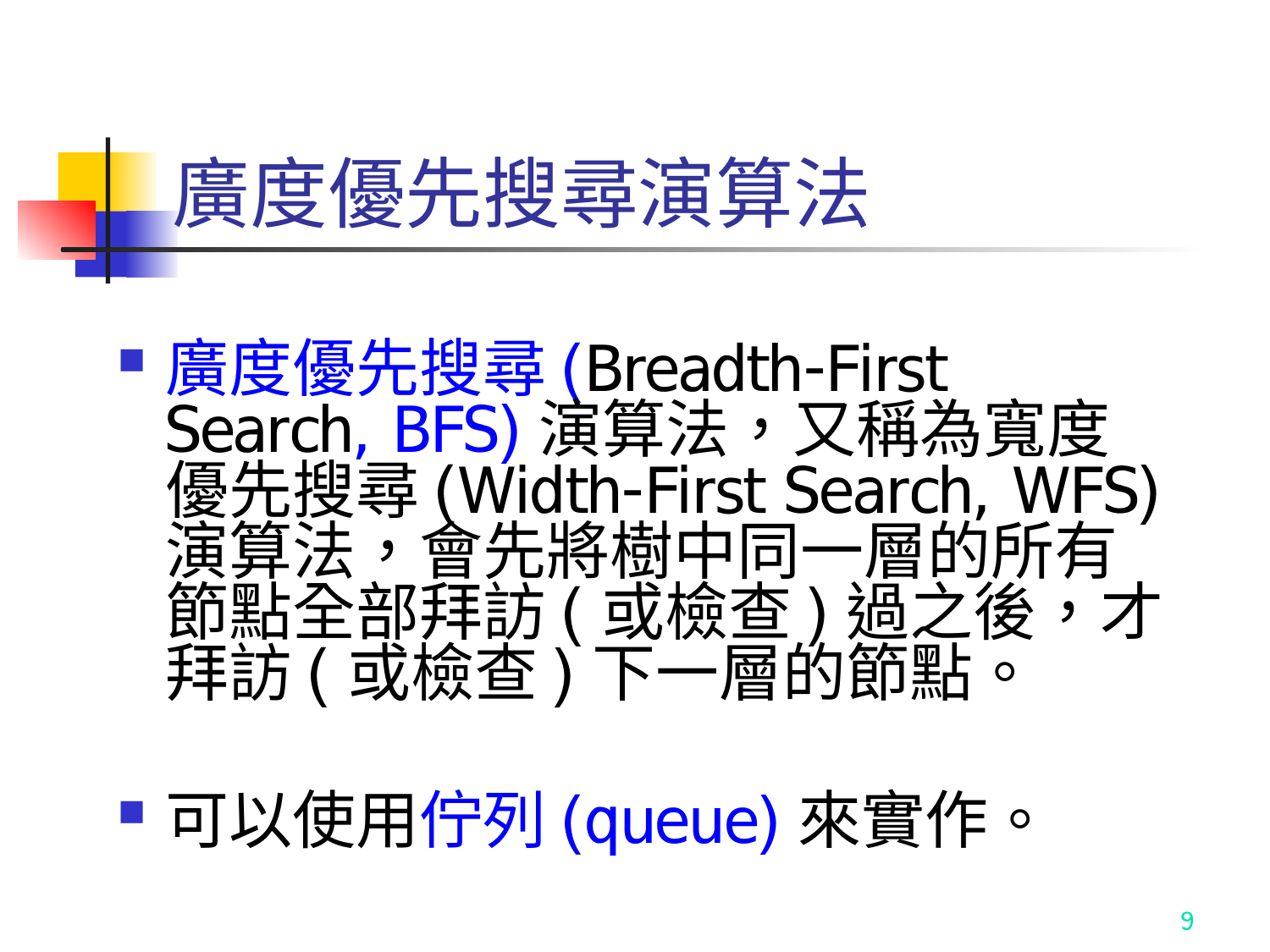

# 廣度優先搜尋演算法
廣度優先搜尋(Breadth-First Search, BFS)演算法，又稱為寬度優先搜尋(Width-First Search, WFS)演算法，會先將樹中同一層的所有節點全部拜訪(或檢查)過之後，才拜訪(或檢查)下一層的節點。

可以使用佇列(queue)來實作。
9